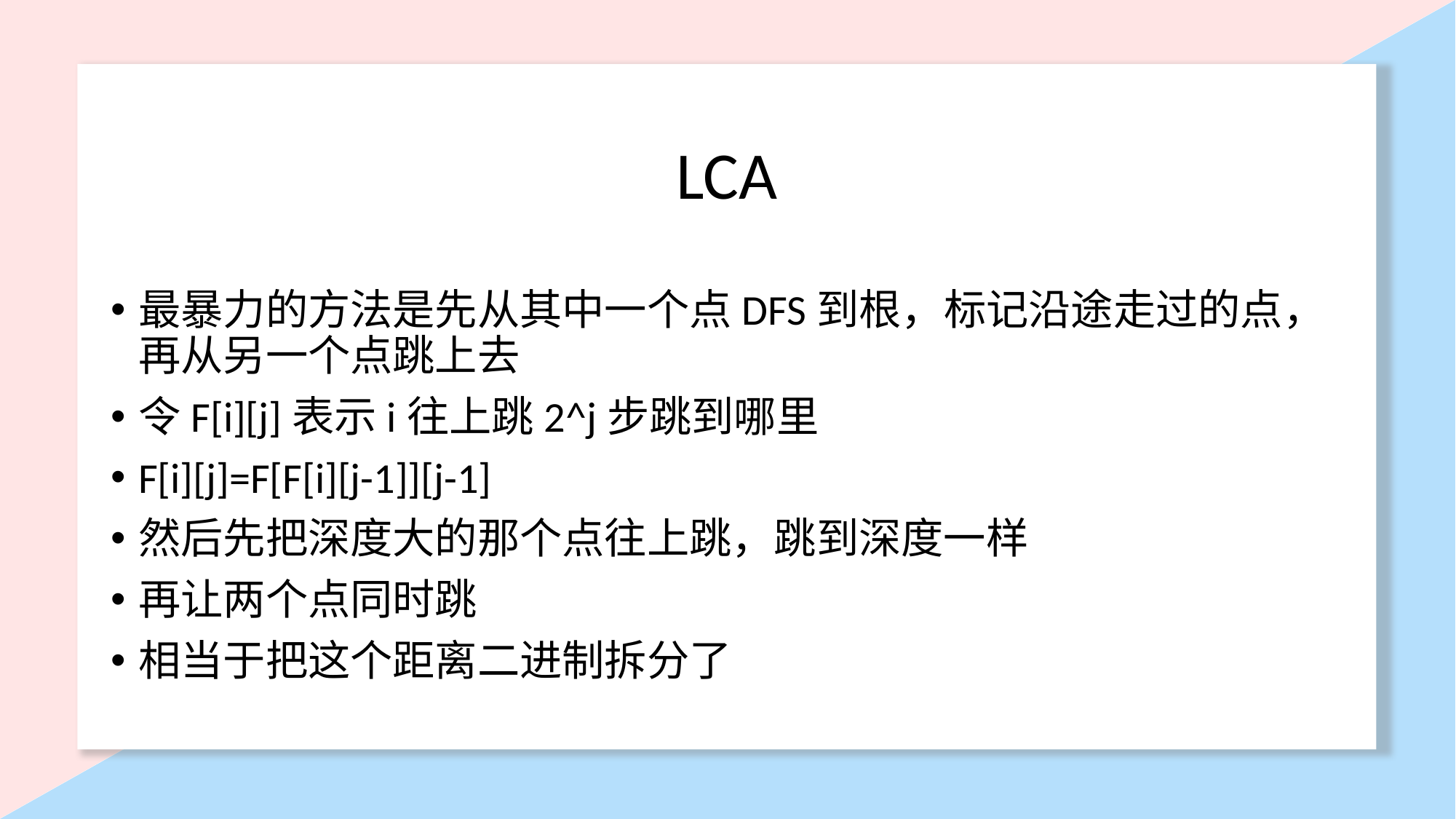

# LCA
最暴力的方法是先从其中一个点DFS到根，标记沿途走过的点，再从另一个点跳上去
令F[i][j]表示i往上跳2^j步跳到哪里
F[i][j]=F[F[i][j-1]][j-1]
然后先把深度大的那个点往上跳，跳到深度一样
再让两个点同时跳
相当于把这个距离二进制拆分了